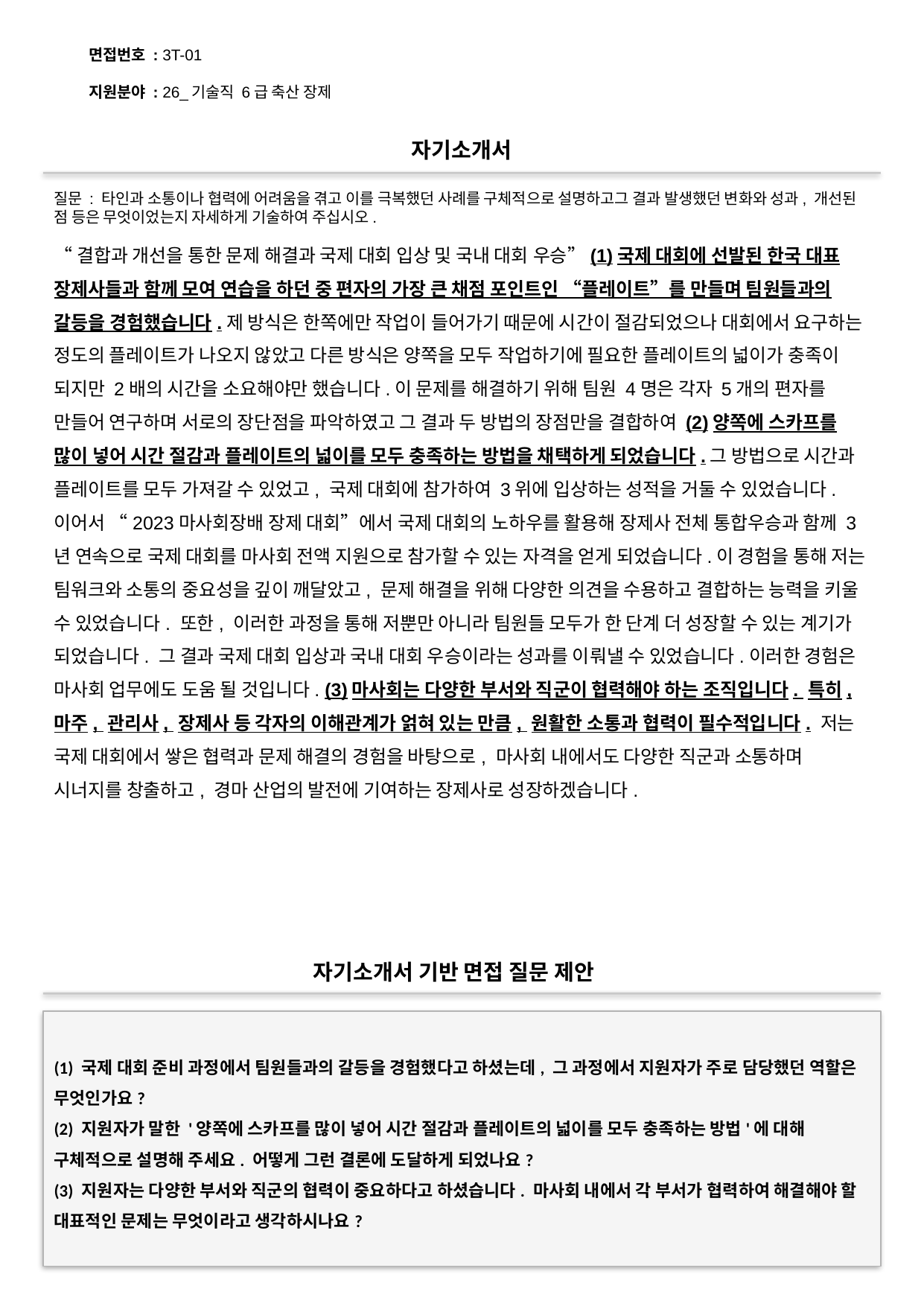

면접번호 : 3T-01

지원분야 : 26_기술직 6급 축산 장제
#

자기소개서

질문 : 타인과 소통이나 협력에 어려움을 겪고 이를 극복했던 사례를 구체적으로 설명하고그 결과 발생했던 변화와 성과, 개선된 점 등은 무엇이었는지 자세하게 기술하여 주십시오.

“결합과 개선을 통한 문제 해결과 국제 대회 입상 및 국내 대회 우승”(1)국제 대회에 선발된 한국 대표 장제사들과 함께 모여 연습을 하던 중 편자의 가장 큰 채점 포인트인 “플레이트”를 만들며 팀원들과의 갈등을 경험했습니다.제 방식은 한쪽에만 작업이 들어가기 때문에 시간이 절감되었으나 대회에서 요구하는 정도의 플레이트가 나오지 않았고 다른 방식은 양쪽을 모두 작업하기에 필요한 플레이트의 넓이가 충족이 되지만 2배의 시간을 소요해야만 했습니다.이 문제를 해결하기 위해 팀원 4명은 각자 5개의 편자를 만들어 연구하며 서로의 장단점을 파악하였고 그 결과 두 방법의 장점만을 결합하여 (2)양쪽에 스카프를 많이 넣어 시간 절감과 플레이트의 넓이를 모두 충족하는 방법을 채택하게 되었습니다.그 방법으로 시간과 플레이트를 모두 가져갈 수 있었고, 국제 대회에 참가하여 3위에 입상하는 성적을 거둘 수 있었습니다. 이어서 “2023마사회장배 장제 대회”에서 국제 대회의 노하우를 활용해 장제사 전체 통합우승과 함께 3년 연속으로 국제 대회를 마사회 전액 지원으로 참가할 수 있는 자격을 얻게 되었습니다.이 경험을 통해 저는 팀워크와 소통의 중요성을 깊이 깨달았고, 문제 해결을 위해 다양한 의견을 수용하고 결합하는 능력을 키울 수 있었습니다. 또한, 이러한 과정을 통해 저뿐만 아니라 팀원들 모두가 한 단계 더 성장할 수 있는 계기가 되었습니다. 그 결과 국제 대회 입상과 국내 대회 우승이라는 성과를 이뤄낼 수 있었습니다.이러한 경험은 마사회 업무에도 도움 될 것입니다. (3)마사회는 다양한 부서와 직군이 협력해야 하는 조직입니다. 특히, 마주, 관리사, 장제사 등 각자의 이해관계가 얽혀 있는 만큼, 원활한 소통과 협력이 필수적입니다. 저는 국제 대회에서 쌓은 협력과 문제 해결의 경험을 바탕으로, 마사회 내에서도 다양한 직군과 소통하며 시너지를 창출하고, 경마 산업의 발전에 기여하는 장제사로 성장하겠습니다.

자기소개서 기반 면접 질문 제안

(1) 국제 대회 준비 과정에서 팀원들과의 갈등을 경험했다고 하셨는데, 그 과정에서 지원자가 주로 담당했던 역할은 무엇인가요?
(2) 지원자가 말한 '양쪽에 스카프를 많이 넣어 시간 절감과 플레이트의 넓이를 모두 충족하는 방법'에 대해 구체적으로 설명해 주세요. 어떻게 그런 결론에 도달하게 되었나요?
(3) 지원자는 다양한 부서와 직군의 협력이 중요하다고 하셨습니다. 마사회 내에서 각 부서가 협력하여 해결해야 할 대표적인 문제는 무엇이라고 생각하시나요?